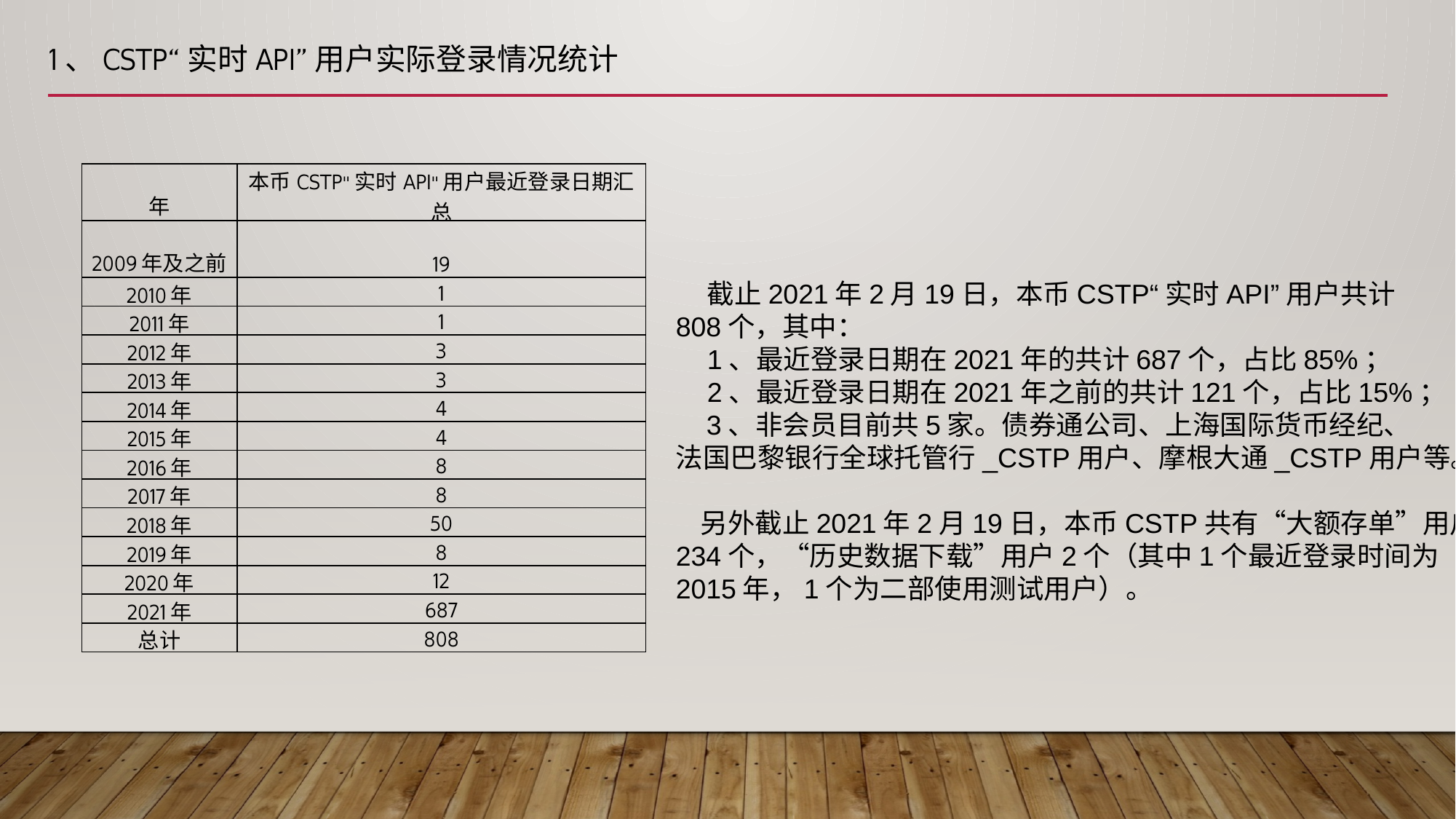

1、CSTP“实时API”用户实际登录情况统计
| 年 | 本币CSTP"实时API"用户最近登录日期汇总 |
| --- | --- |
| 2009年及之前 | 19 |
| 2010年 | 1 |
| 2011年 | 1 |
| 2012年 | 3 |
| 2013年 | 3 |
| 2014年 | 4 |
| 2015年 | 4 |
| 2016年 | 8 |
| 2017年 | 8 |
| 2018年 | 50 |
| 2019年 | 8 |
| 2020年 | 12 |
| 2021年 | 687 |
| 总计 | 808 |
    截止2021年2月19日，本币CSTP“实时API”用户共计
808个，其中：
    1、最近登录日期在2021年的共计687个，占比85%；
    2、最近登录日期在2021年之前的共计121个，占比15%；
    3、非会员目前共5家。债券通公司、上海国际货币经纪、
法国巴黎银行全球托管行_CSTP用户、摩根大通_CSTP用户等。
    另外截止2021年2月19日，本币CSTP共有“大额存单”用户
234个，“历史数据下载”用户2个（其中1个最近登录时间为
2015年，1个为二部使用测试用户）。